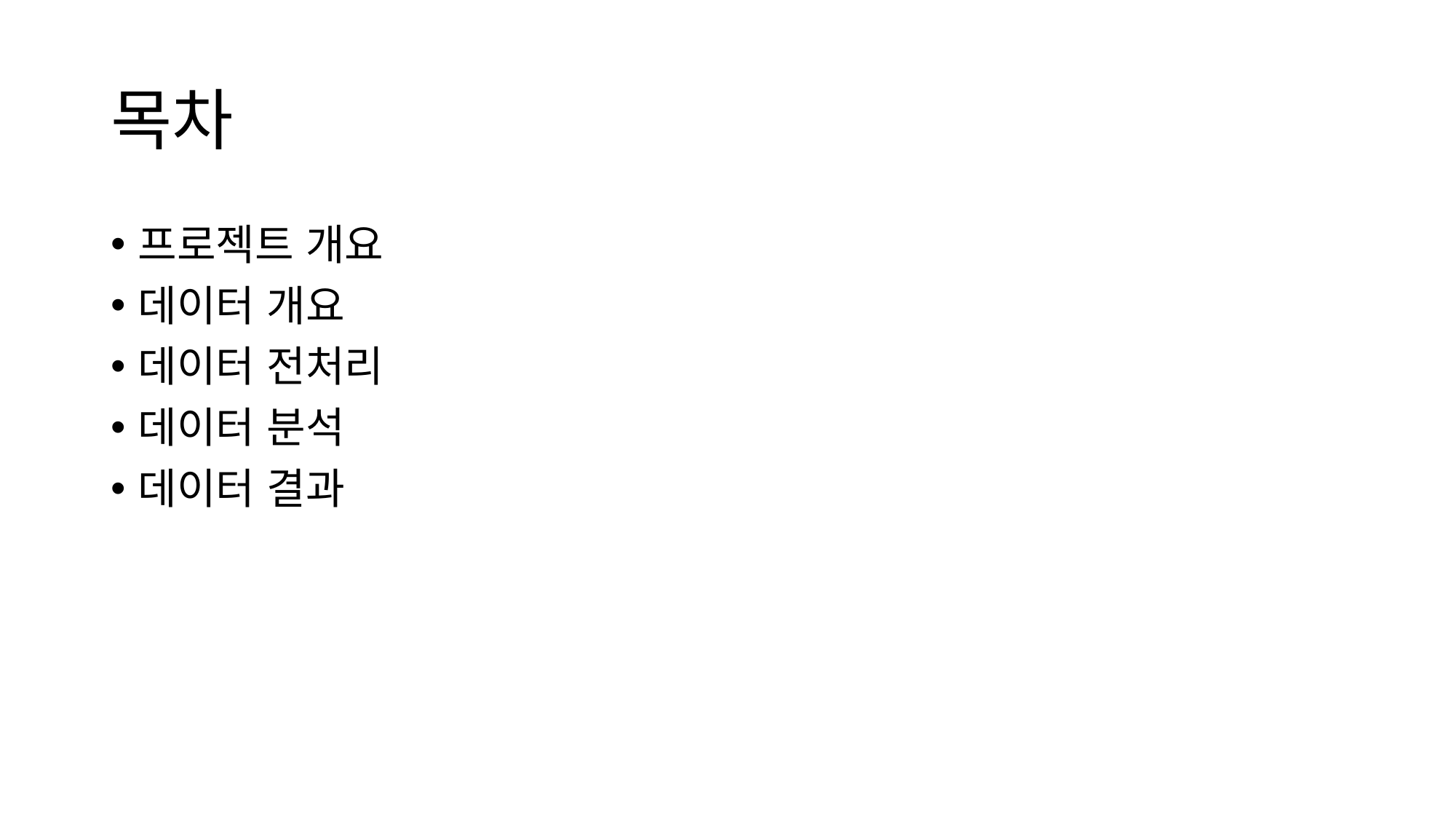

# 목차
프로젝트 개요
데이터 개요
데이터 전처리
데이터 분석
데이터 결과